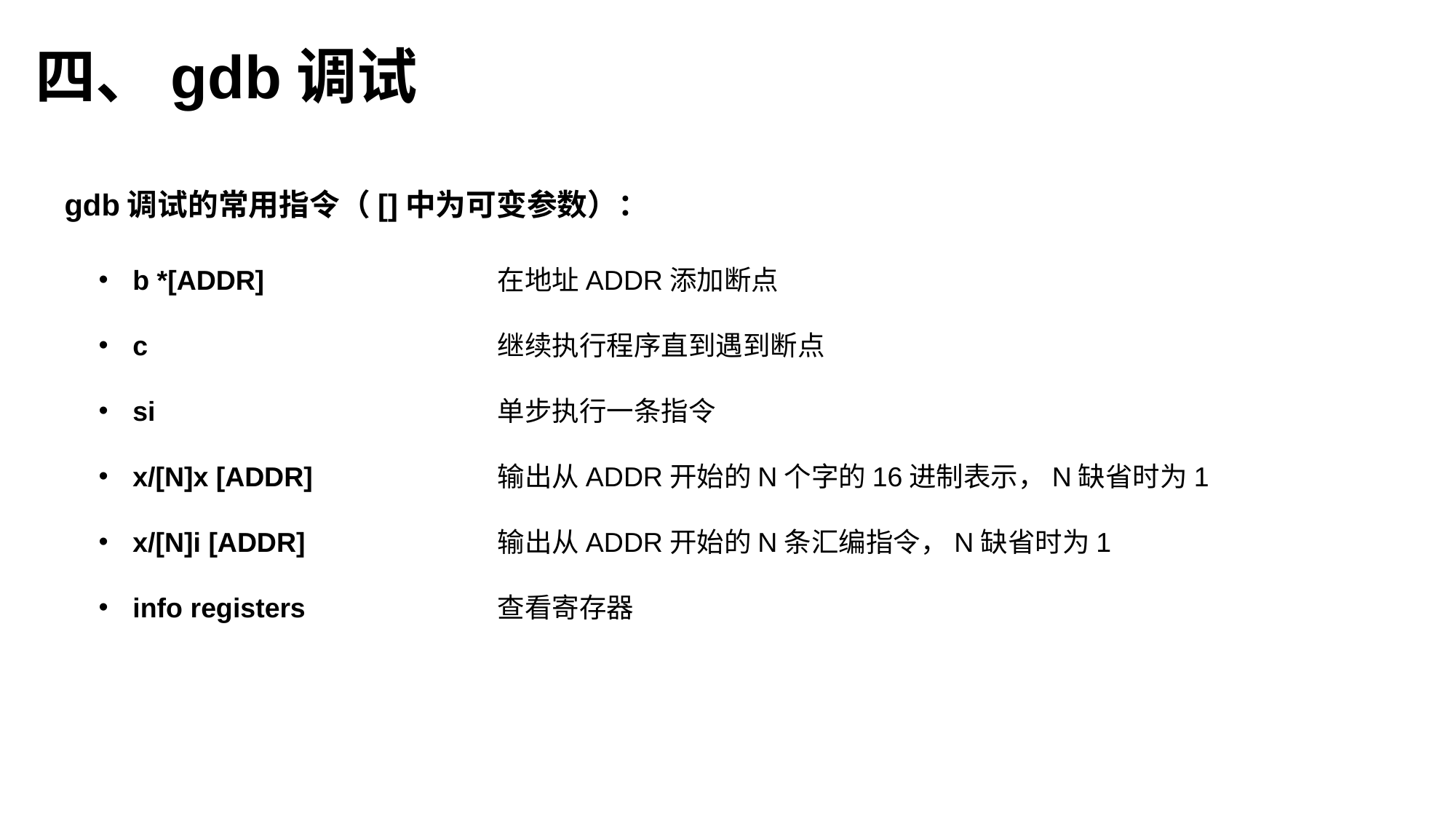

# 四、gdb调试
gdb调试的常用指令（[]中为可变参数）：
在地址ADDR添加断点

继续执行程序直到遇到断点

单步执行一条指令

输出从ADDR开始的N个字的16进制表示，N缺省时为1

输出从ADDR开始的N条汇编指令，N缺省时为1

查看寄存器
b *[ADDR]

c

si

x/[N]x [ADDR]

x/[N]i [ADDR]

info registers